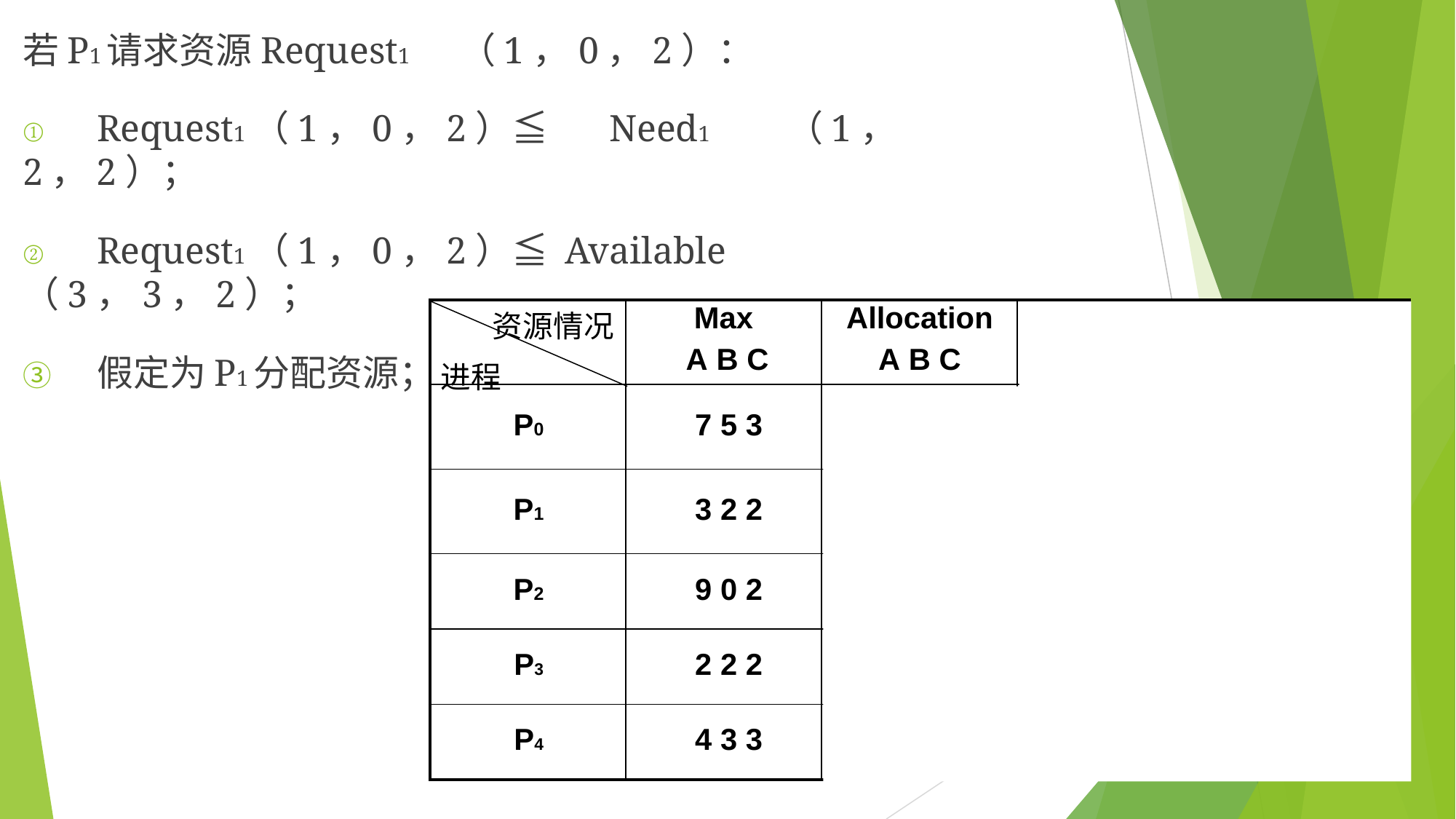

若P1请求资源Request1	（1，0，2）：

①	Request1	（1，0，2）≦	Need1	（1，2，2）；

②	Request1	（1，0，2）≦ Available （3，3，2）；

③	假定为P1分配资源；
| 资源情况 进程 | Max A B C | Allocation A B C | Need A B C | Available A B C |
| --- | --- | --- | --- | --- |
| P0 | 7 5 3 | 0 1 0 | 7 4 3 | 3 3 2 ( 2 3 0 ) |
| P1 | 3 2 2 | 2 0 0 ( 3 0 2 ) | 1 2 2 ( 0 2 0 ) |  |
| P2 | 9 0 2 | 3 0 2 | 6 0 0 |  |
| P3 | 2 2 2 | 2 1 1 | 0 1 1 |  |
| P4 | 4 3 3 | 0 0 2 | 4 3 1 |  |